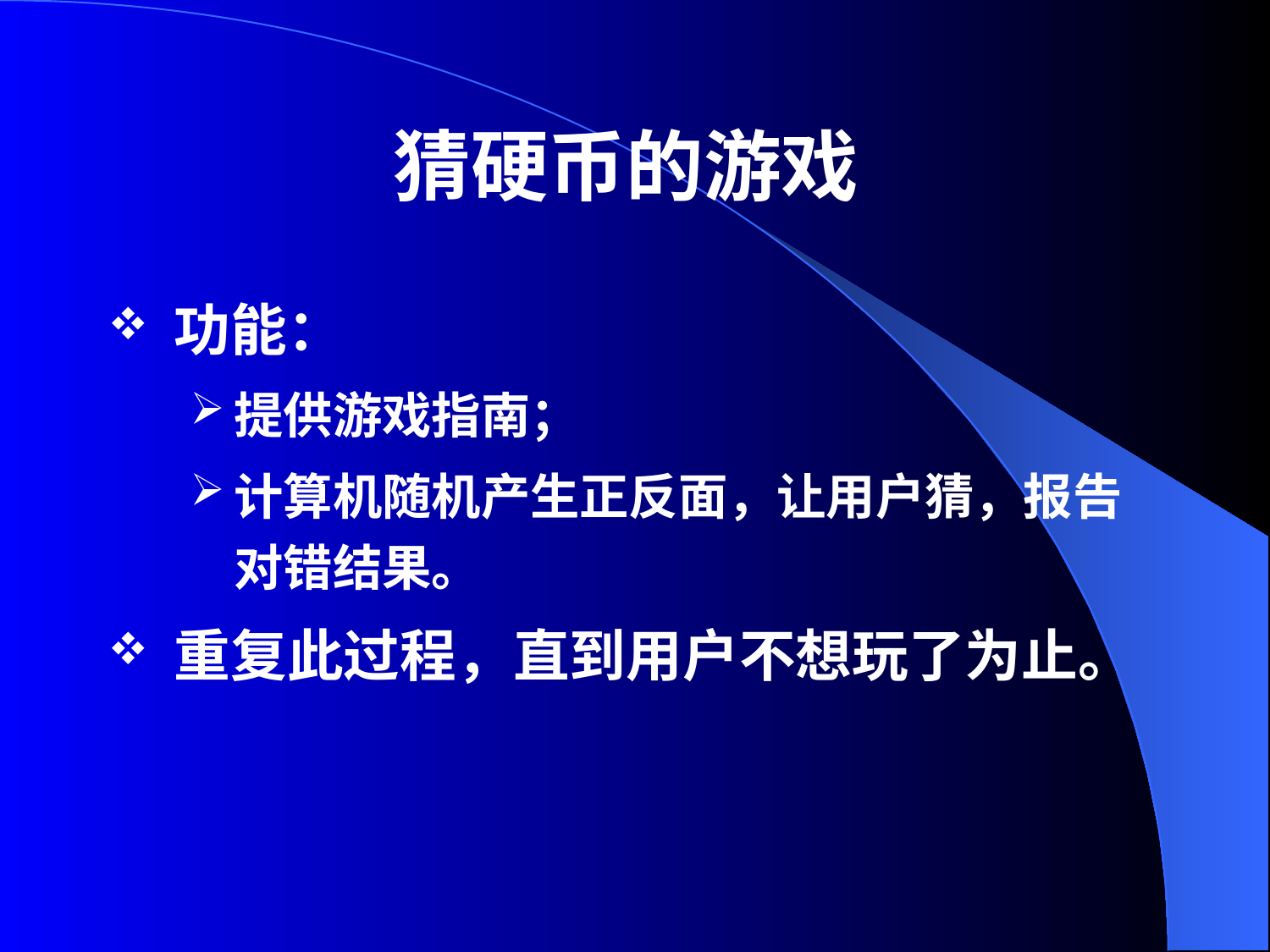

# 猜硬币的游戏
功能：
提供游戏指南；
计算机随机产生正反面，让用户猜，报告对错结果。
重复此过程，直到用户不想玩了为止。